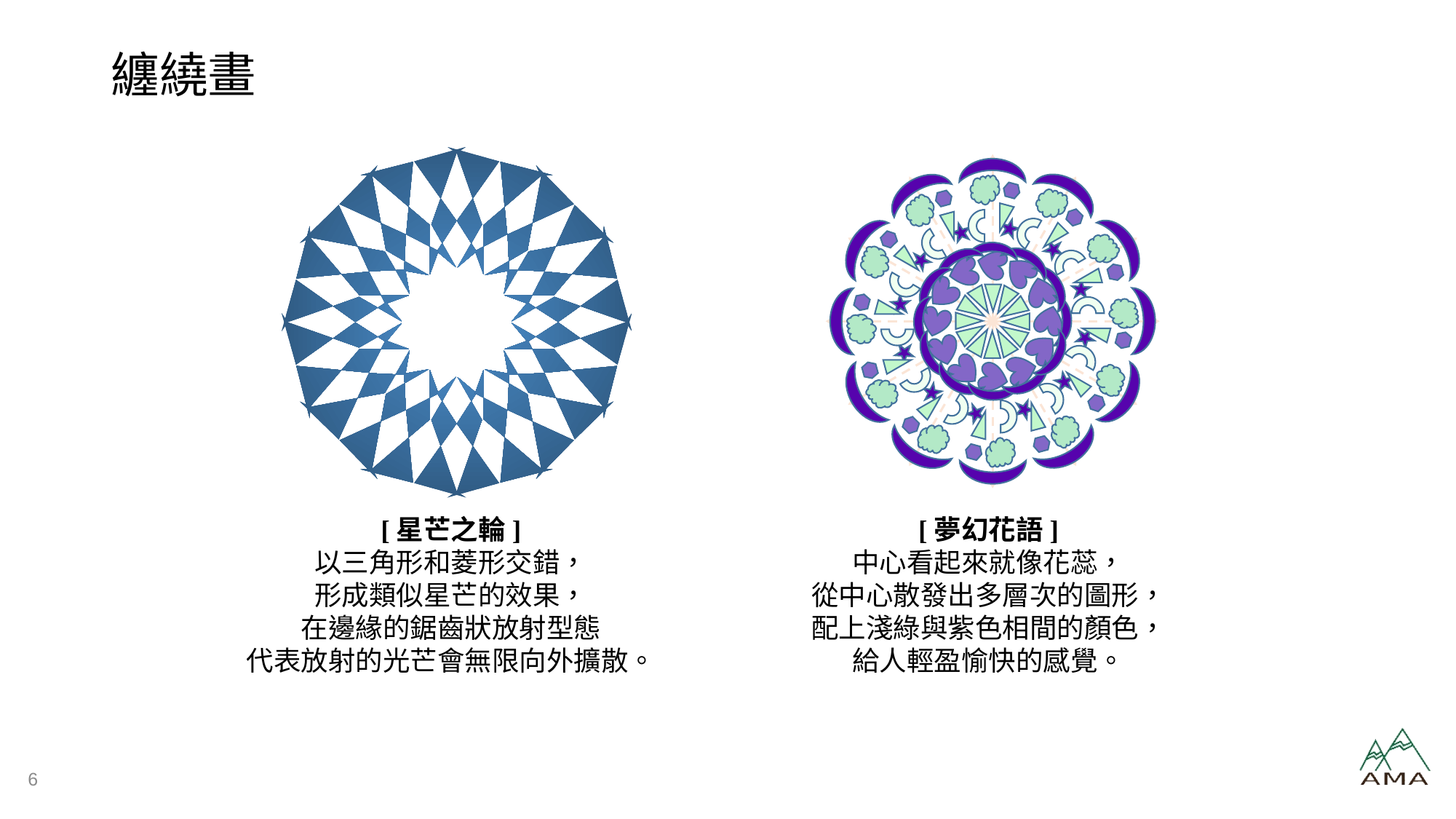

# 纏繞畫

[星芒之輪]
以三角形和菱形交錯，
形成類似星芒的效果，
在邊緣的鋸齒狀放射型態
代表放射的光芒會無限向外擴散。
[夢幻花語]
中心看起來就像花蕊，
從中心散發出多層次的圖形，
配上淺綠與紫色相間的顏色，
給人輕盈愉快的感覺。
6